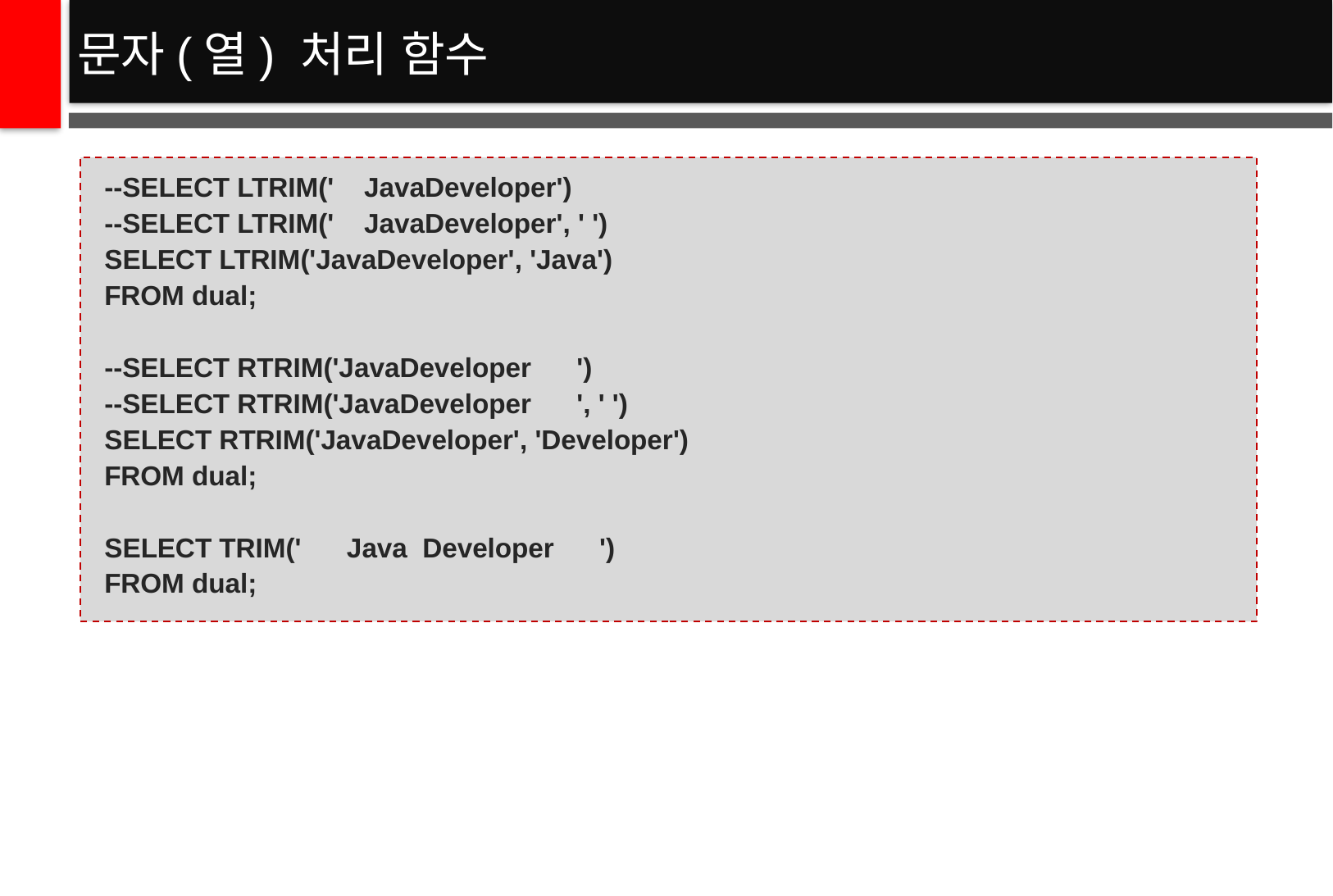

# 문자(열) 처리 함수
--SELECT LTRIM('    JavaDeveloper')
--SELECT LTRIM('    JavaDeveloper', ' ')
SELECT LTRIM('JavaDeveloper', 'Java')
FROM dual;

--SELECT RTRIM('JavaDeveloper      ')
--SELECT RTRIM('JavaDeveloper      ', ' ')
SELECT RTRIM('JavaDeveloper', 'Developer')
FROM dual;

SELECT TRIM('      Java  Developer      ')
FROM dual;